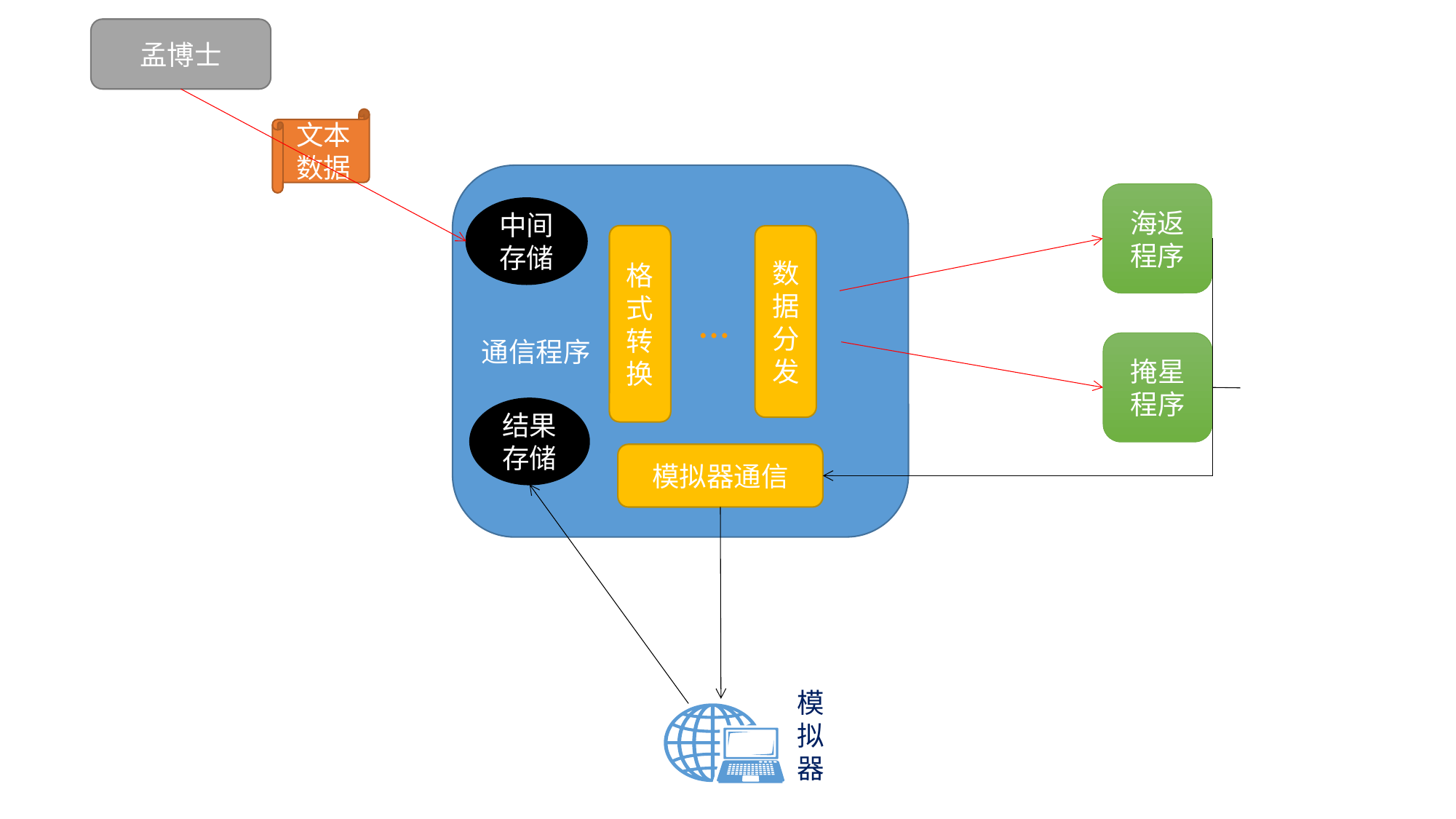

孟博士
文本数据
通信程序
格式转换
数据分发
模拟器通信
中间存储
结果存储
海返程序
掩星程序
...
模
拟
器